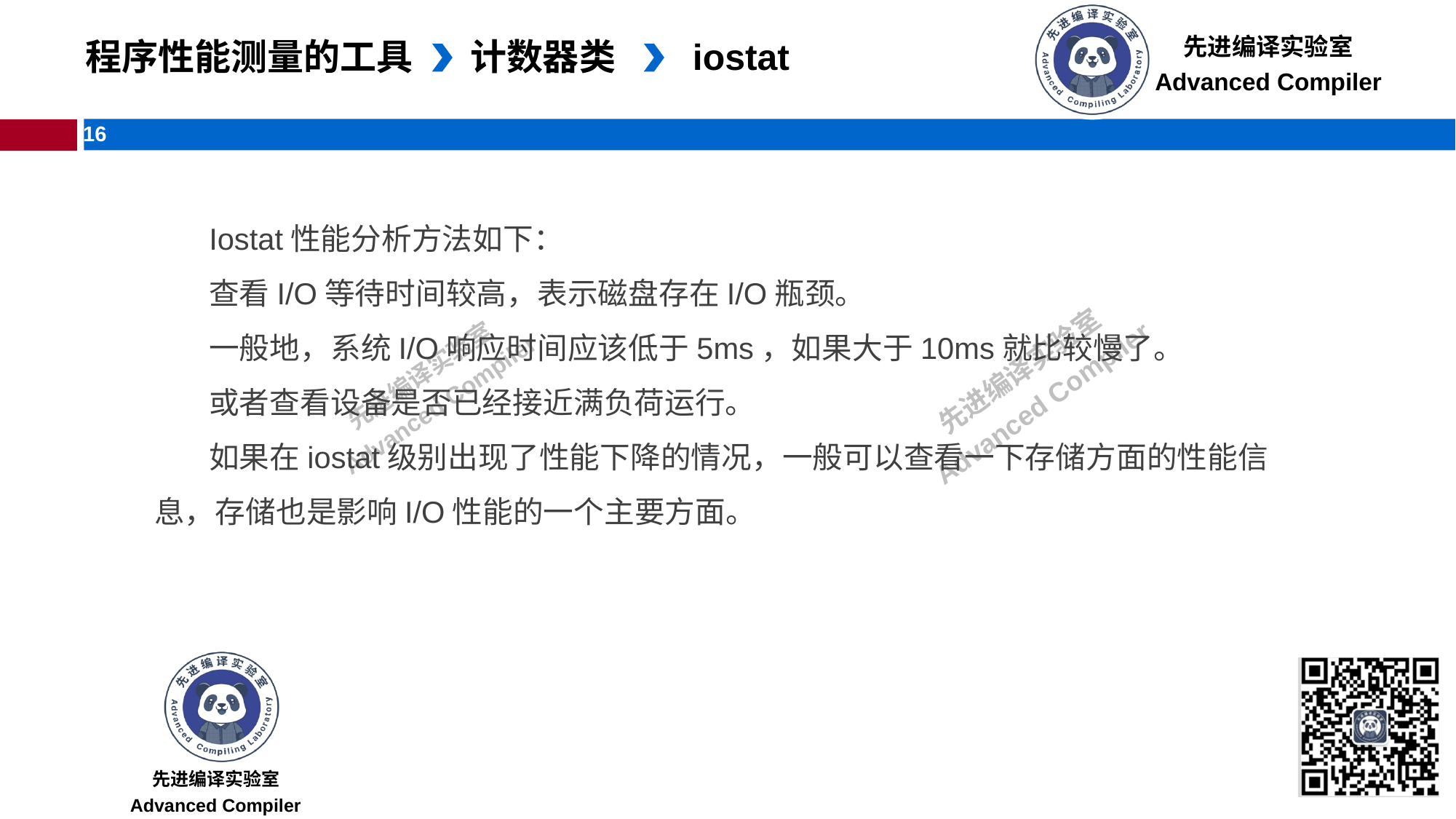

程序性能测量的工具
计数器类
iostat

Iostat性能分析方法如下：
查看I/O等待时间较高，表示磁盘存在I/O瓶颈。
一般地，系统I/O响应时间应该低于5ms，如果大于10ms就比较慢了。
或者查看设备是否已经接近满负荷运行。
如果在iostat级别出现了性能下降的情况，一般可以查看一下存储方面的性能信息，存储也是影响I/O性能的一个主要方面。